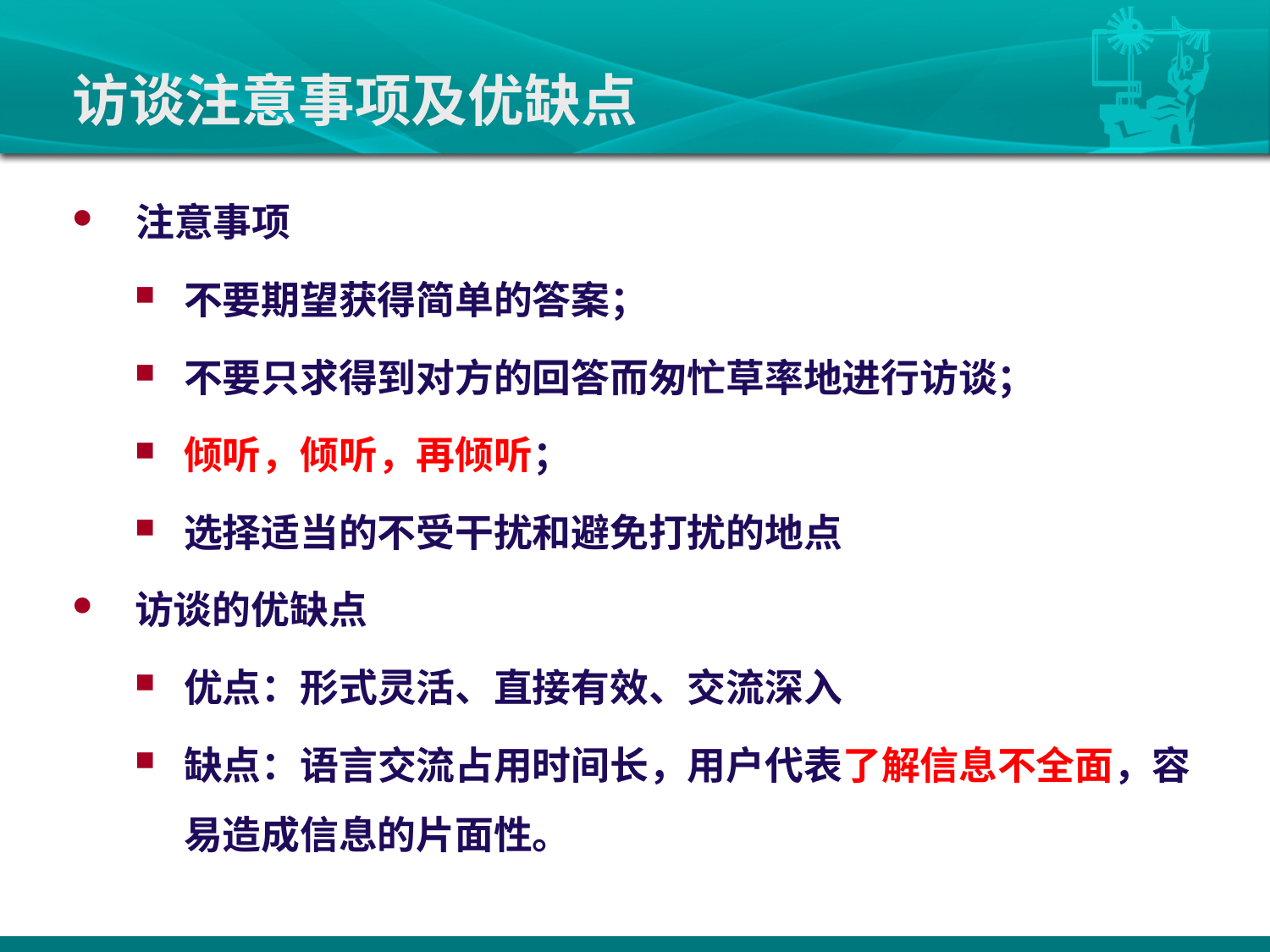

# 访谈注意事项及优缺点
注意事项
不要期望获得简单的答案；
不要只求得到对方的回答而匆忙草率地进行访谈；
倾听，倾听，再倾听；
选择适当的不受干扰和避免打扰的地点
访谈的优缺点
优点：形式灵活、直接有效、交流深入
缺点：语言交流占用时间长，用户代表了解信息不全面，容易造成信息的片面性。